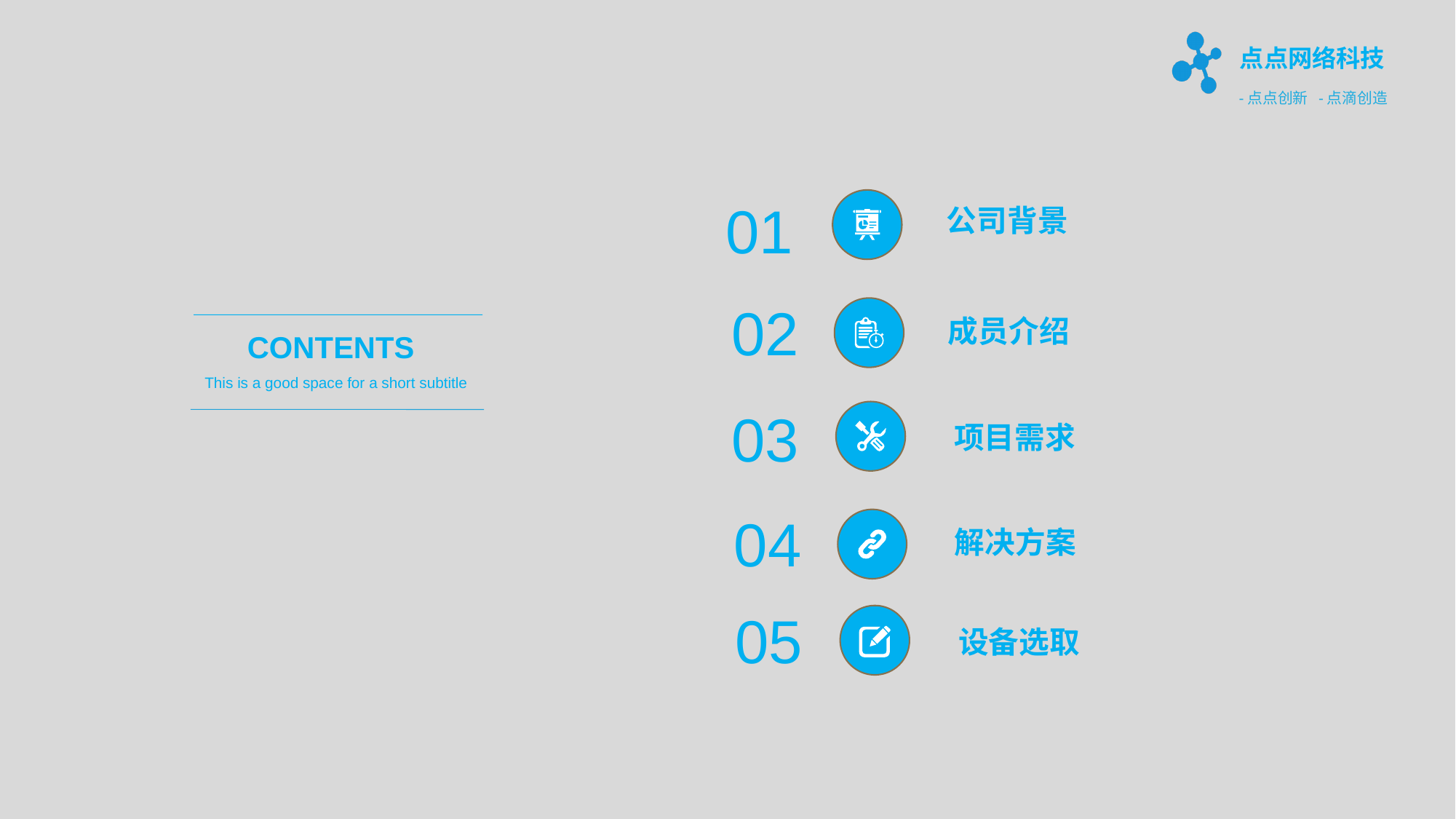

01

公司背景
02

成员介绍

CONTENTS
This is a good space for a short subtitle
03

项目需求
04

解决方案
05

设备选取